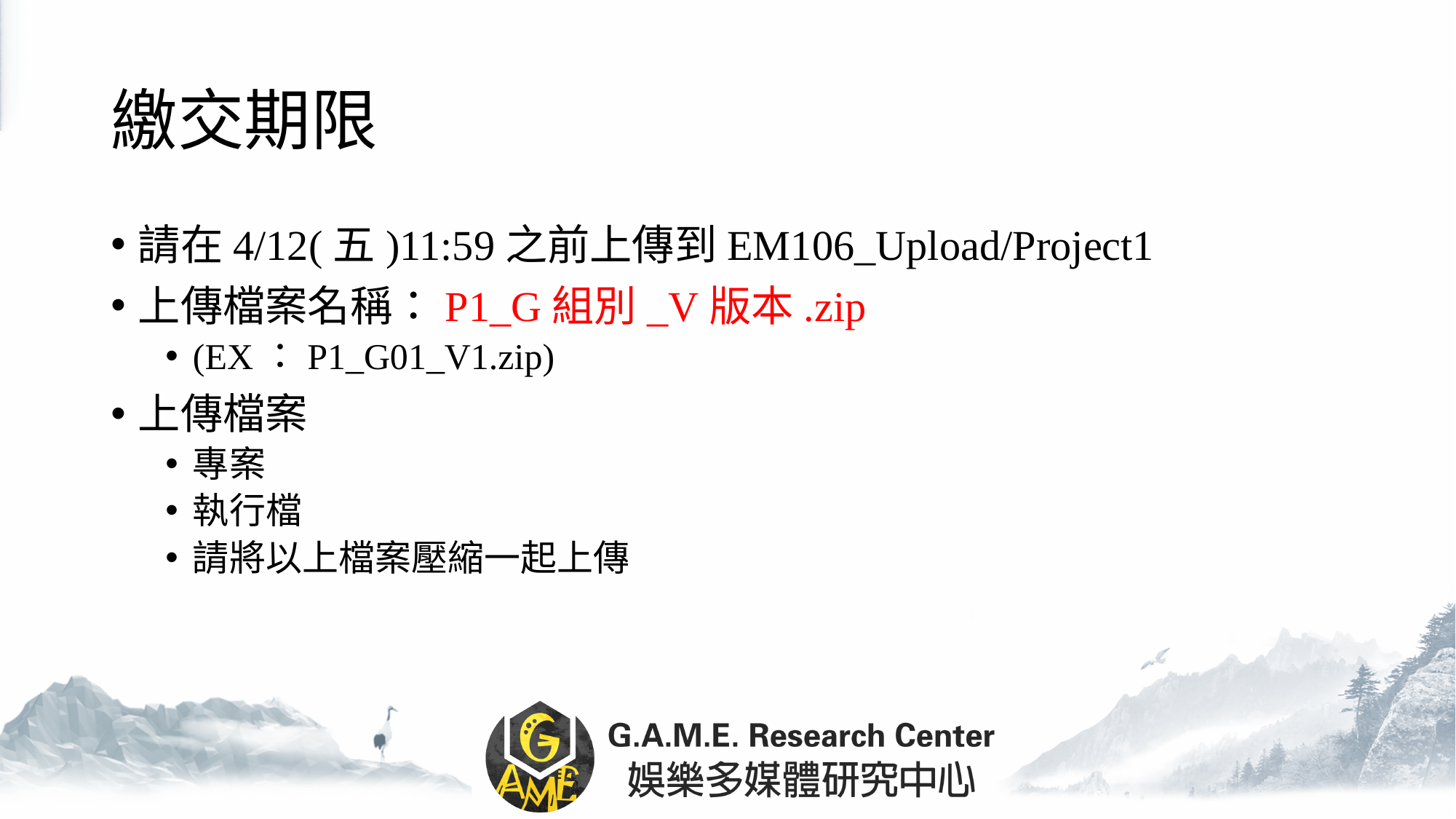

# 繳交期限
請在4/12(五)11:59之前上傳到EM106_Upload/Project1
上傳檔案名稱：P1_G組別_V版本.zip
(EX：P1_G01_V1.zip)
上傳檔案
專案
執行檔
請將以上檔案壓縮一起上傳